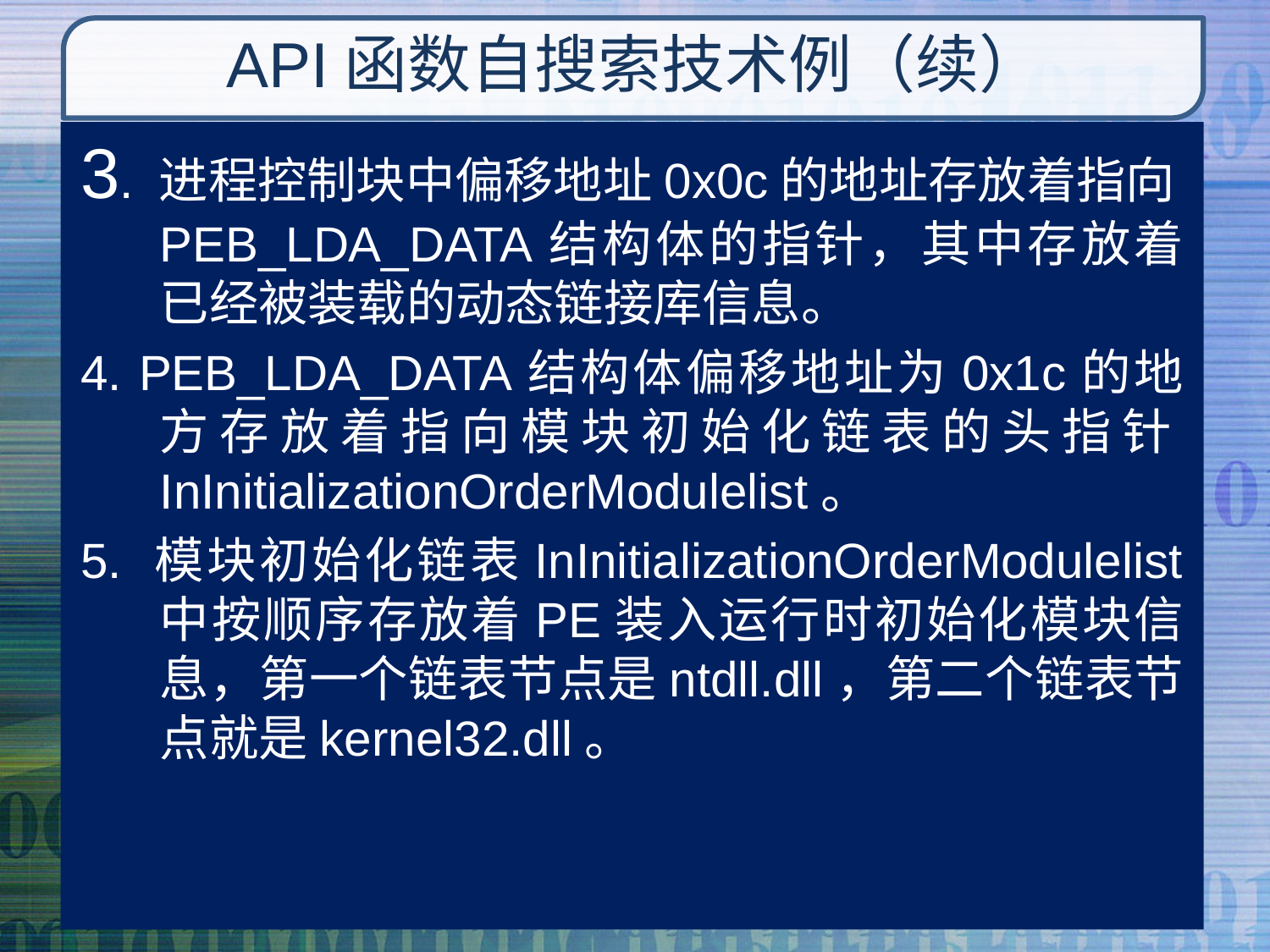

# API函数自搜索技术例（续）
3. 进程控制块中偏移地址0x0c的地址存放着指向PEB_LDA_DATA结构体的指针，其中存放着已经被装载的动态链接库信息。
4. PEB_LDA_DATA结构体偏移地址为0x1c的地方存放着指向模块初始化链表的头指针InInitializationOrderModulelist。
5. 模块初始化链表InInitializationOrderModulelist 中按顺序存放着PE装入运行时初始化模块信息，第一个链表节点是ntdll.dll，第二个链表节点就是kernel32.dll。